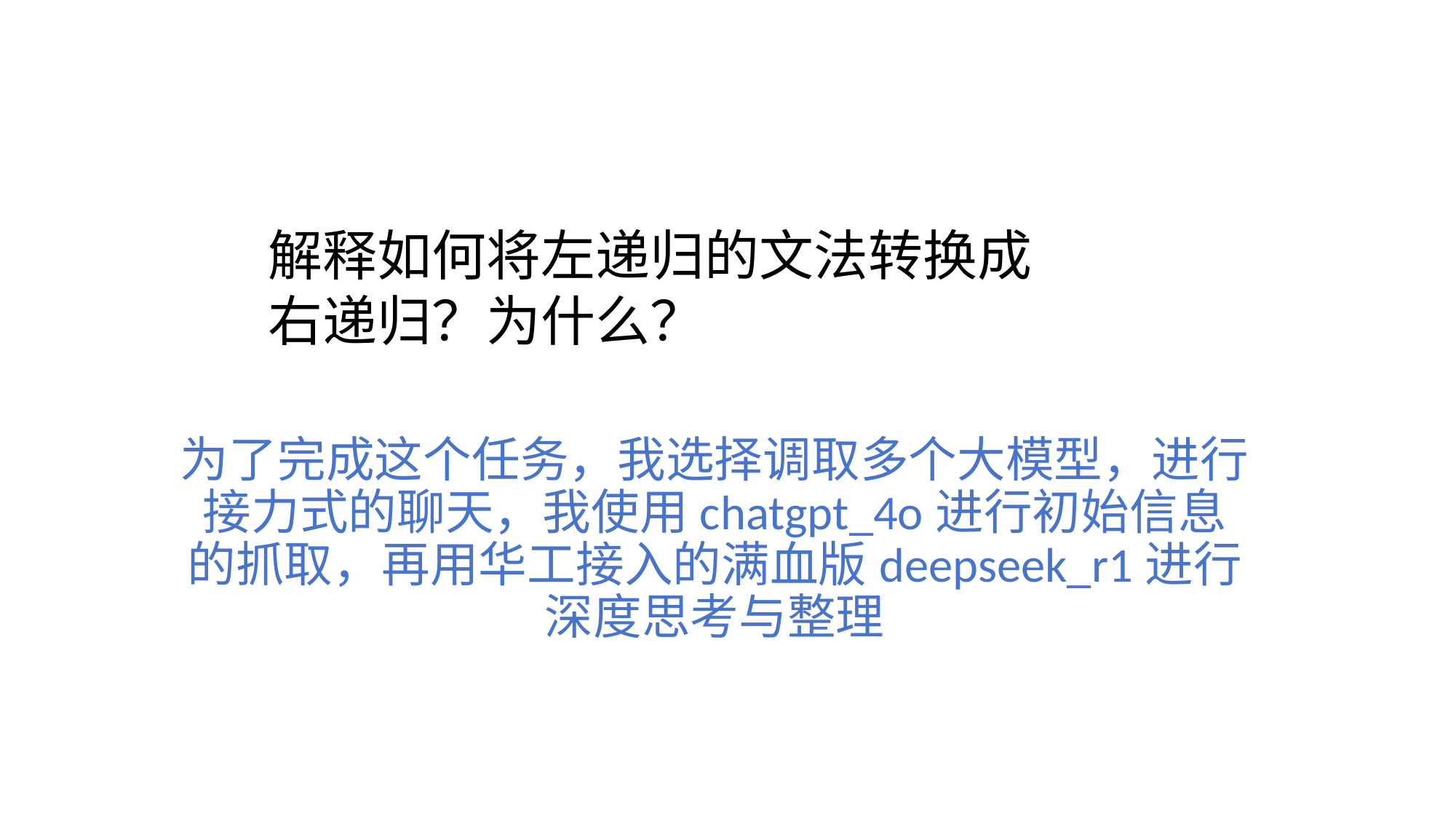

解释如何将左递归的文法转换成右递归？为什么？
# 为了完成这个任务，我选择调取多个大模型，进行接力式的聊天，我使用chatgpt_4o进行初始信息的抓取，再用华工接入的满血版deepseek_r1进行深度思考与整理